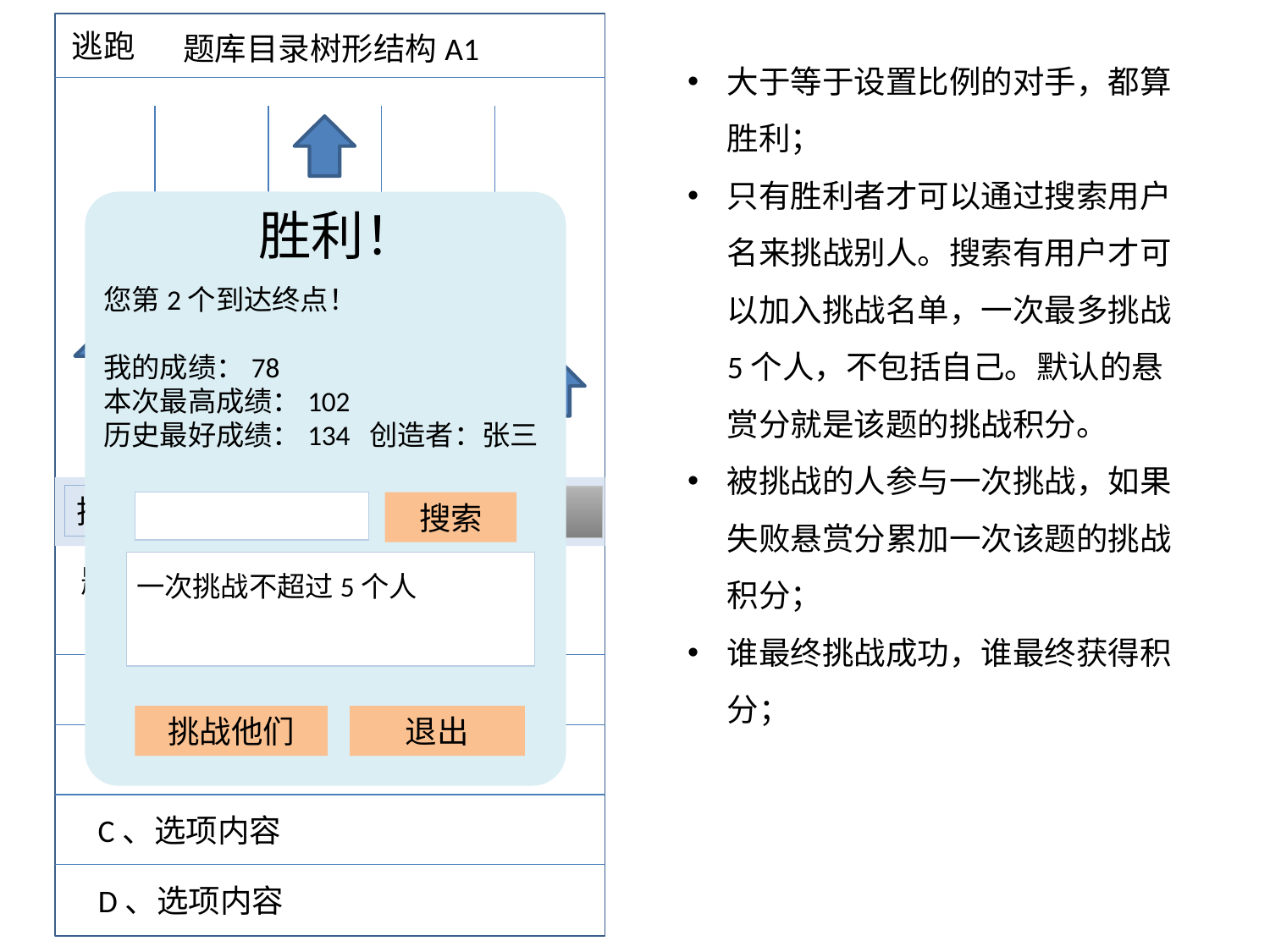

逃跑
题库目录树形结构A1
大于等于设置比例的对手，都算胜利；
只有胜利者才可以通过搜索用户名来挑战别人。搜索有用户才可以加入挑战名单，一次最多挑战5个人，不包括自己。默认的悬赏分就是该题的挑战积分。
被挑战的人参与一次挑战，如果失败悬赏分累加一次该题的挑战积分；
谁最终挑战成功，谁最终获得积分；

胜利！

您第2个到达终点！

我的成绩：78
本次最高成绩：102
历史最好成绩：134  创造者：张三

挖坑 3
第32/50题
提交

搜索

题干部分内容
一次挑战不超过5个人
A、选项内容
挑战他们
退出
B、选项内容
C、选项内容
D、选项内容